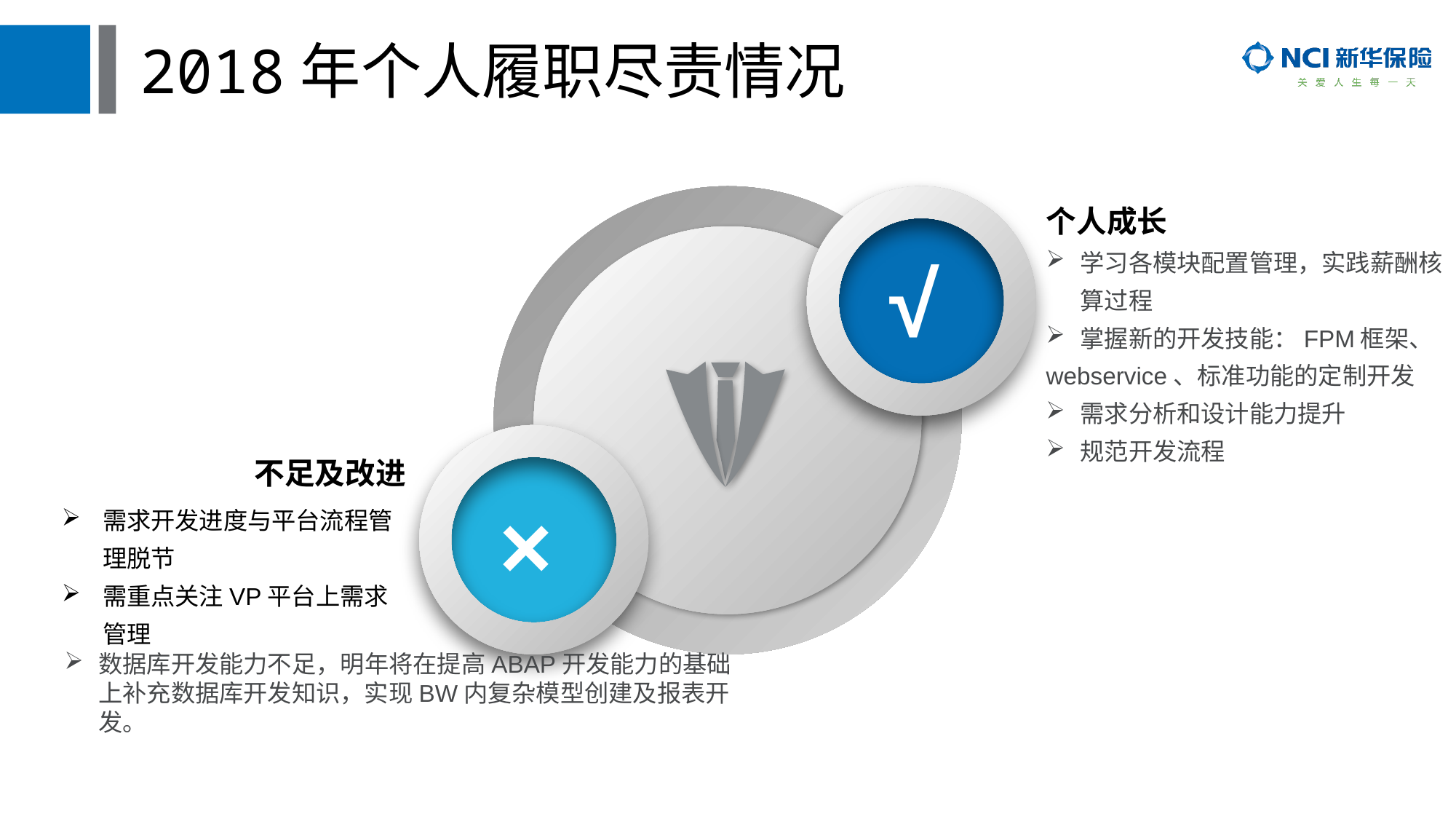

2018年个人履职尽责情况

个人成长
学习各模块配置管理，实践薪酬核算过程
掌握新的开发技能：FPM框架、
webservice、标准功能的定制开发
需求分析和设计能力提升
规范开发流程

√

不足及改进
×
需求开发进度与平台流程管理脱节
需重点关注VP平台上需求管理
数据库开发能力不足，明年将在提高ABAP开发能力的基础上补充数据库开发知识，实现BW内复杂模型创建及报表开发。